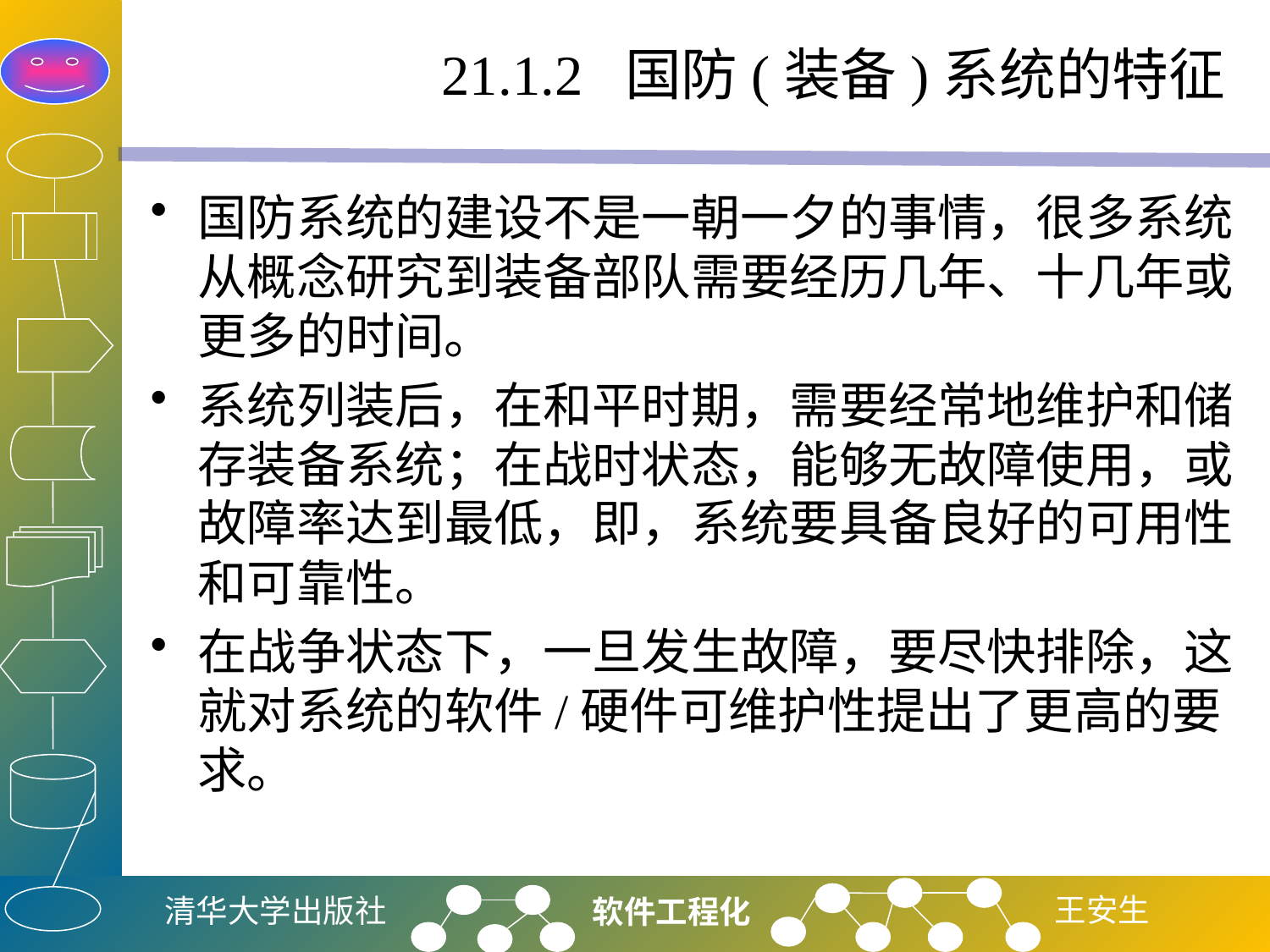

# 21.1.2  国防(装备)系统的特征
国防系统的建设不是一朝一夕的事情，很多系统从概念研究到装备部队需要经历几年、十几年或更多的时间。
系统列装后，在和平时期，需要经常地维护和储存装备系统；在战时状态，能够无故障使用，或故障率达到最低，即，系统要具备良好的可用性和可靠性。
在战争状态下，一旦发生故障，要尽快排除，这就对系统的软件/硬件可维护性提出了更高的要求。